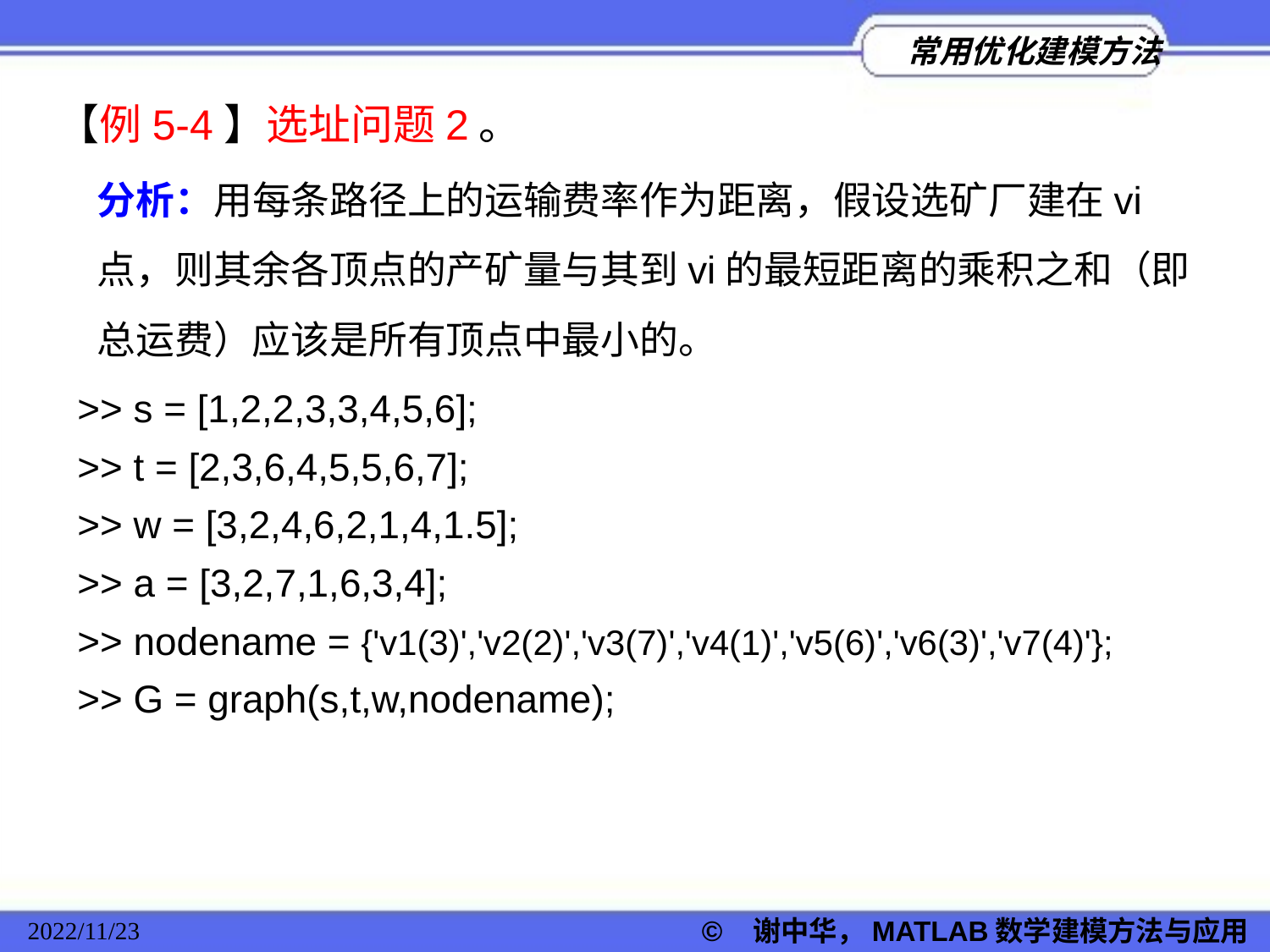

【例5-4】选址问题2。
分析：用每条路径上的运输费率作为距离，假设选矿厂建在vi点，则其余各顶点的产矿量与其到vi的最短距离的乘积之和（即总运费）应该是所有顶点中最小的。
>> s = [1,2,2,3,3,4,5,6];
>> t = [2,3,6,4,5,5,6,7];
>> w = [3,2,4,6,2,1,4,1.5];
>> a = [3,2,7,1,6,3,4];
>> nodename = {'v1(3)','v2(2)','v3(7)','v4(1)','v5(6)','v6(3)','v7(4)'};
>> G = graph(s,t,w,nodename);
2022/11/23
©   谢中华，MATLAB数学建模方法与应用